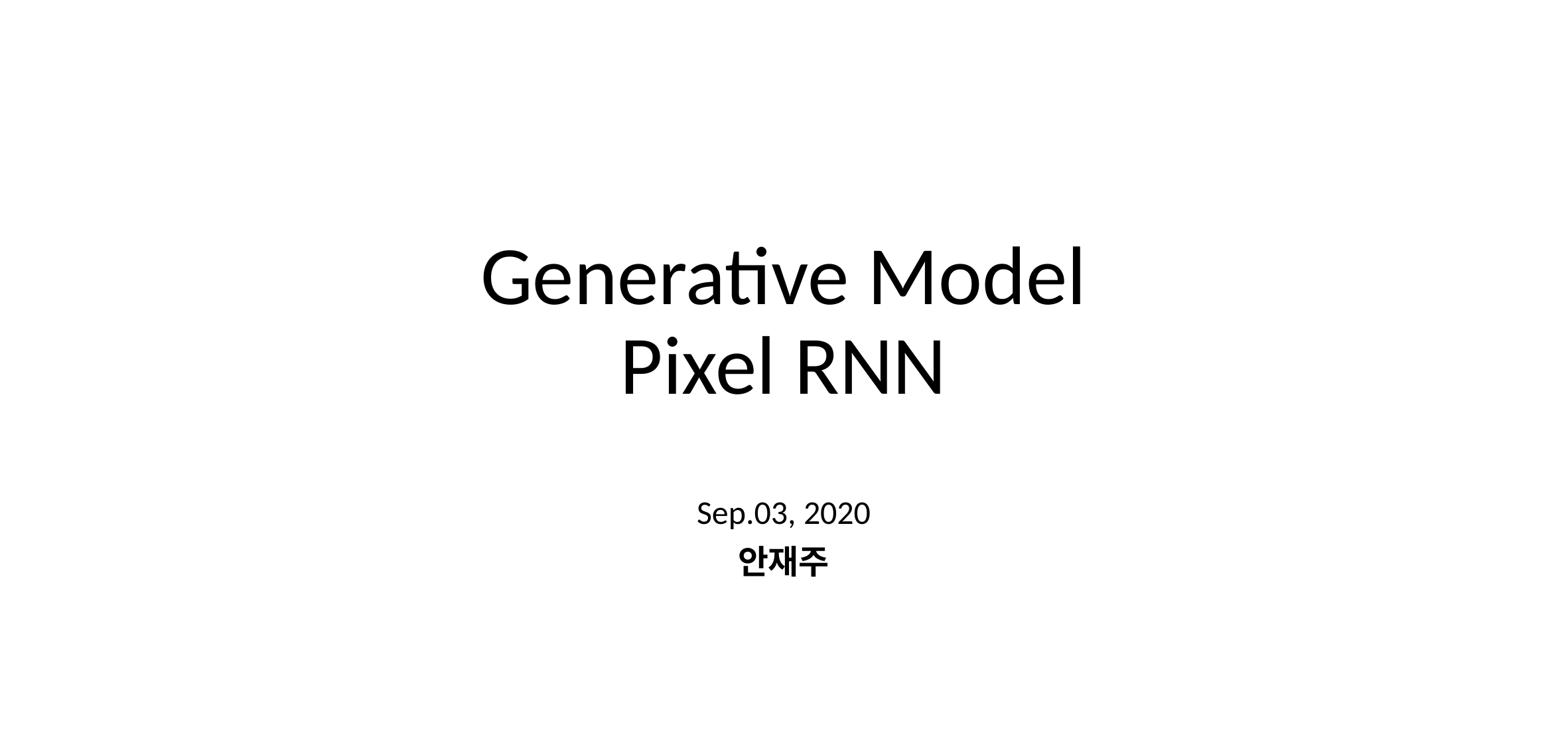

# Generative Model Pixel RNN
Sep.03, 2020
안재주